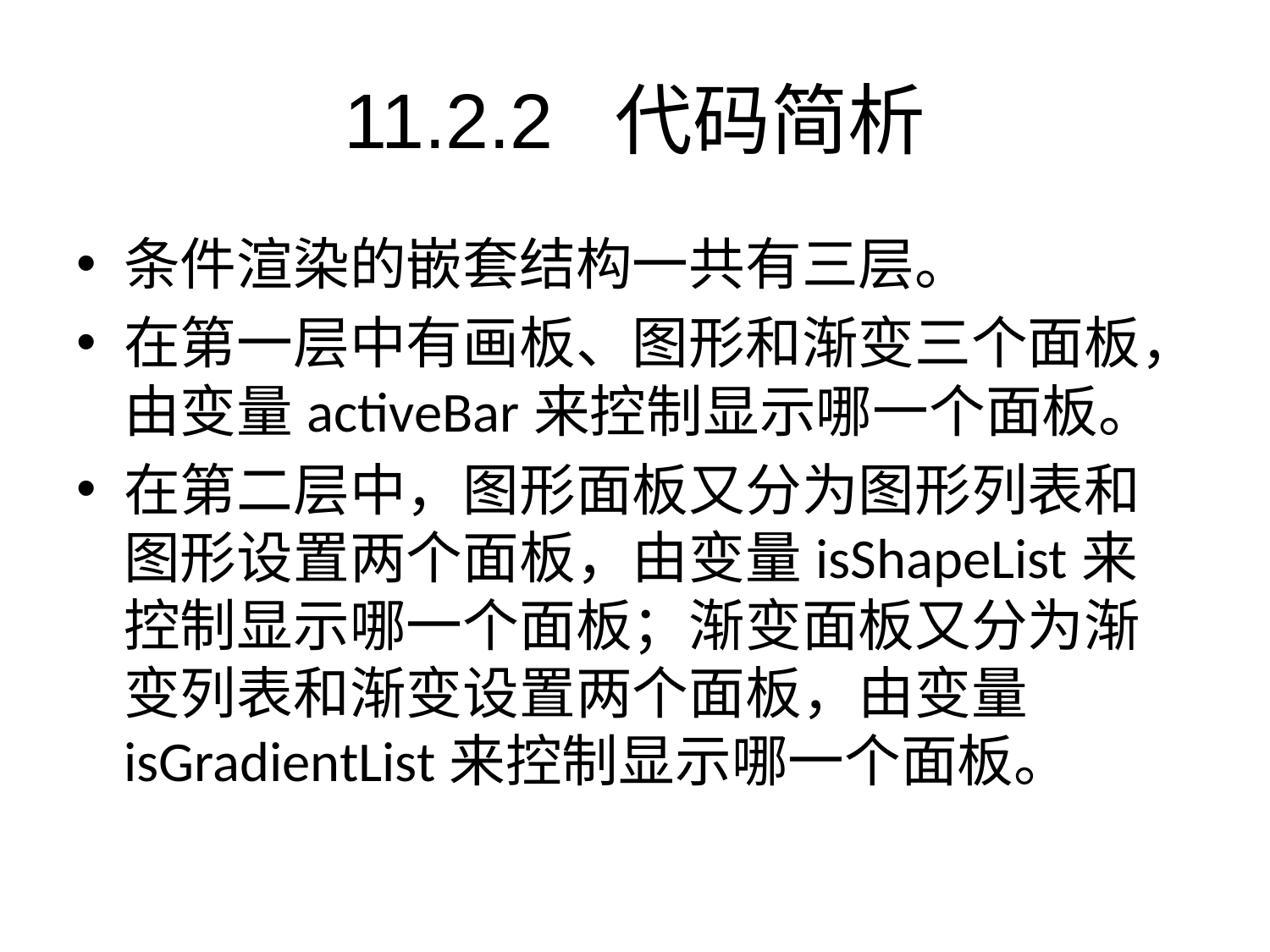

# 11.2.2  代码简析
条件渲染的嵌套结构一共有三层。
在第一层中有画板、图形和渐变三个面板，由变量activeBar来控制显示哪一个面板。
在第二层中，图形面板又分为图形列表和图形设置两个面板，由变量isShapeList来控制显示哪一个面板；渐变面板又分为渐变列表和渐变设置两个面板，由变量isGradientList来控制显示哪一个面板。